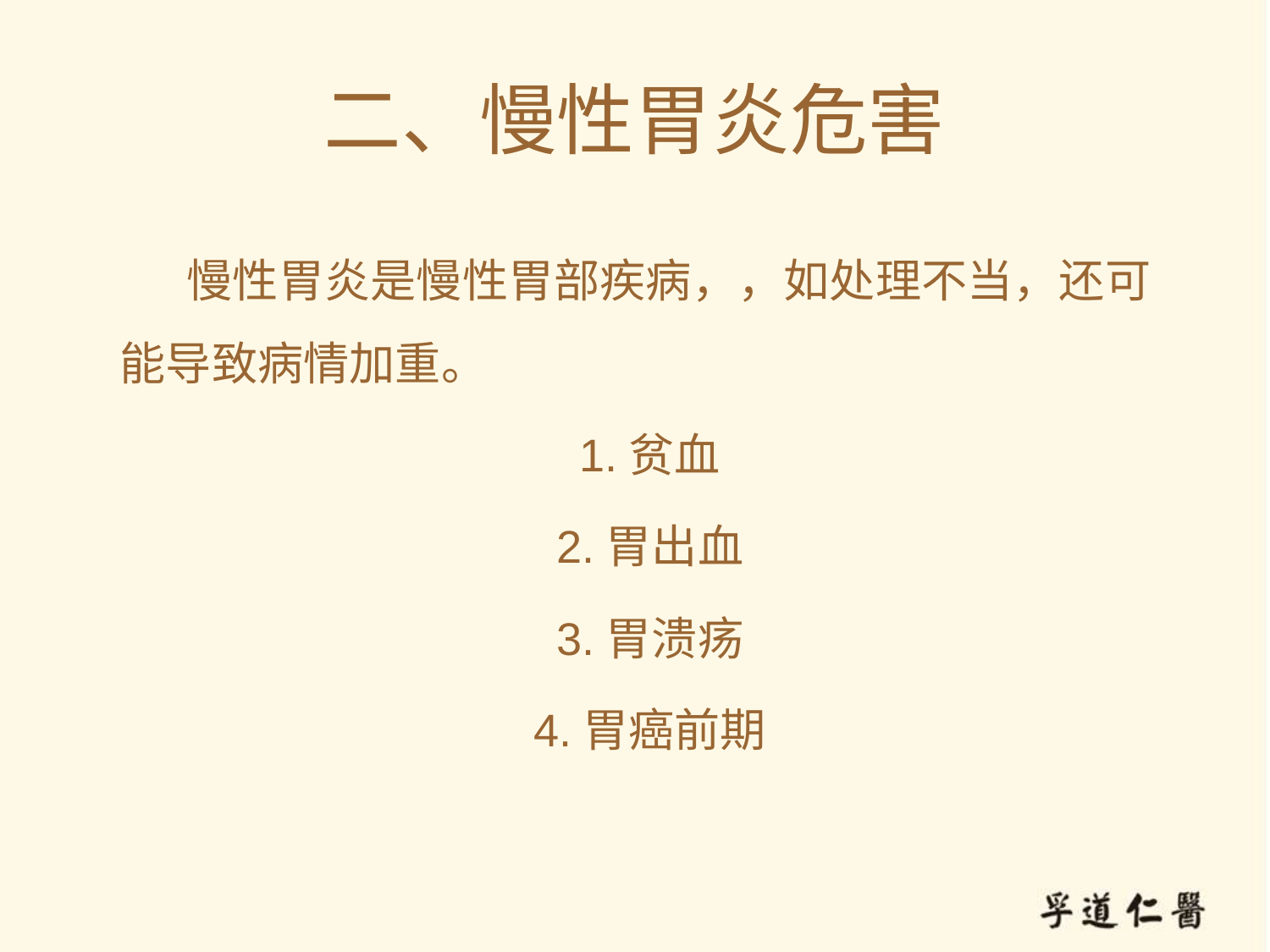

# 二、慢性胃炎危害
          慢性胃炎是慢性胃部疾病，，如处理不当，还可能导致病情加重。
   1.贫血
   2.胃出血
   3.胃溃疡
   4.胃癌前期